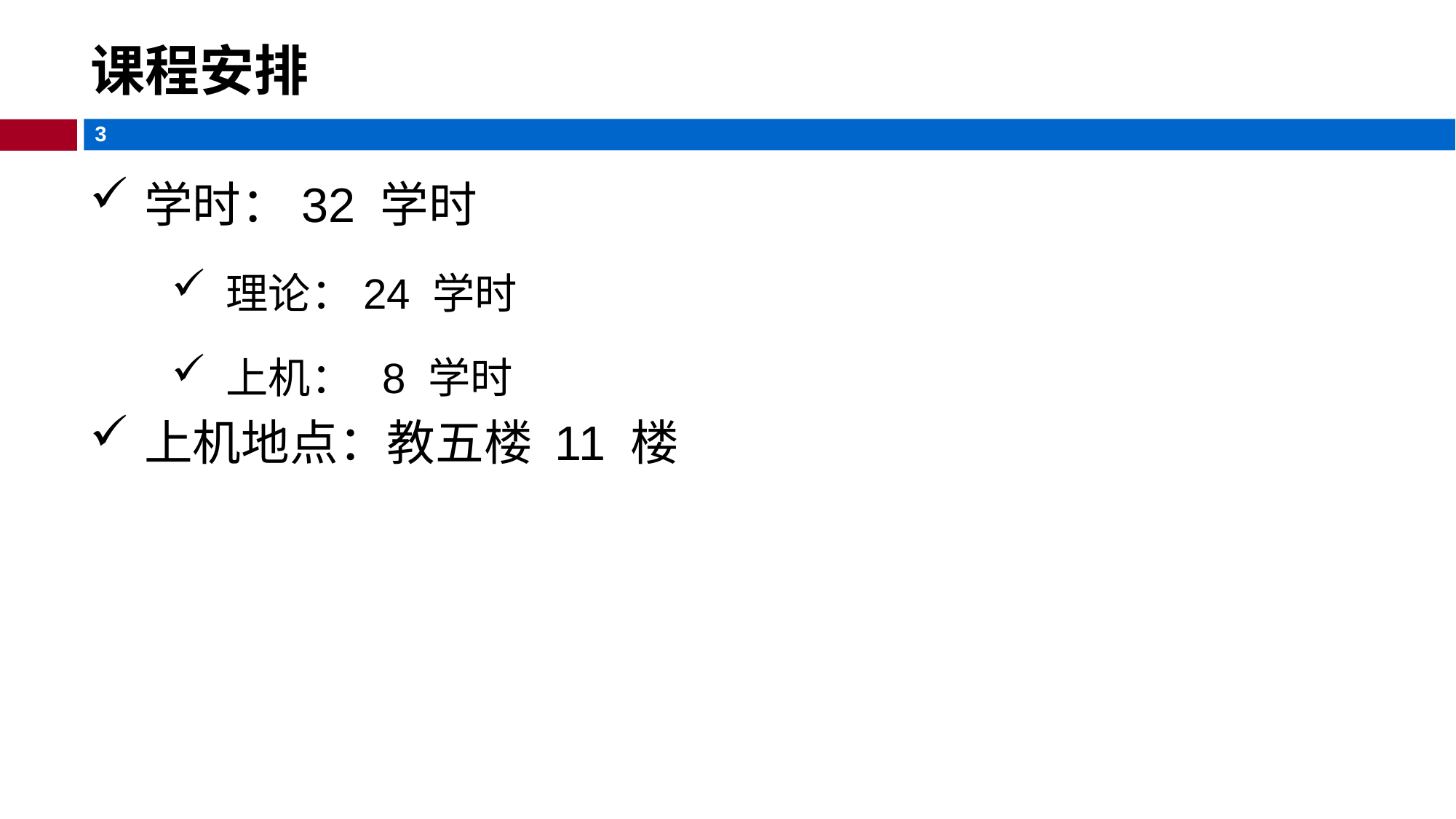

# 课程安排
学时：32 学时
理论：24 学时
上机：  8 学时
上机地点：教五楼 11 楼